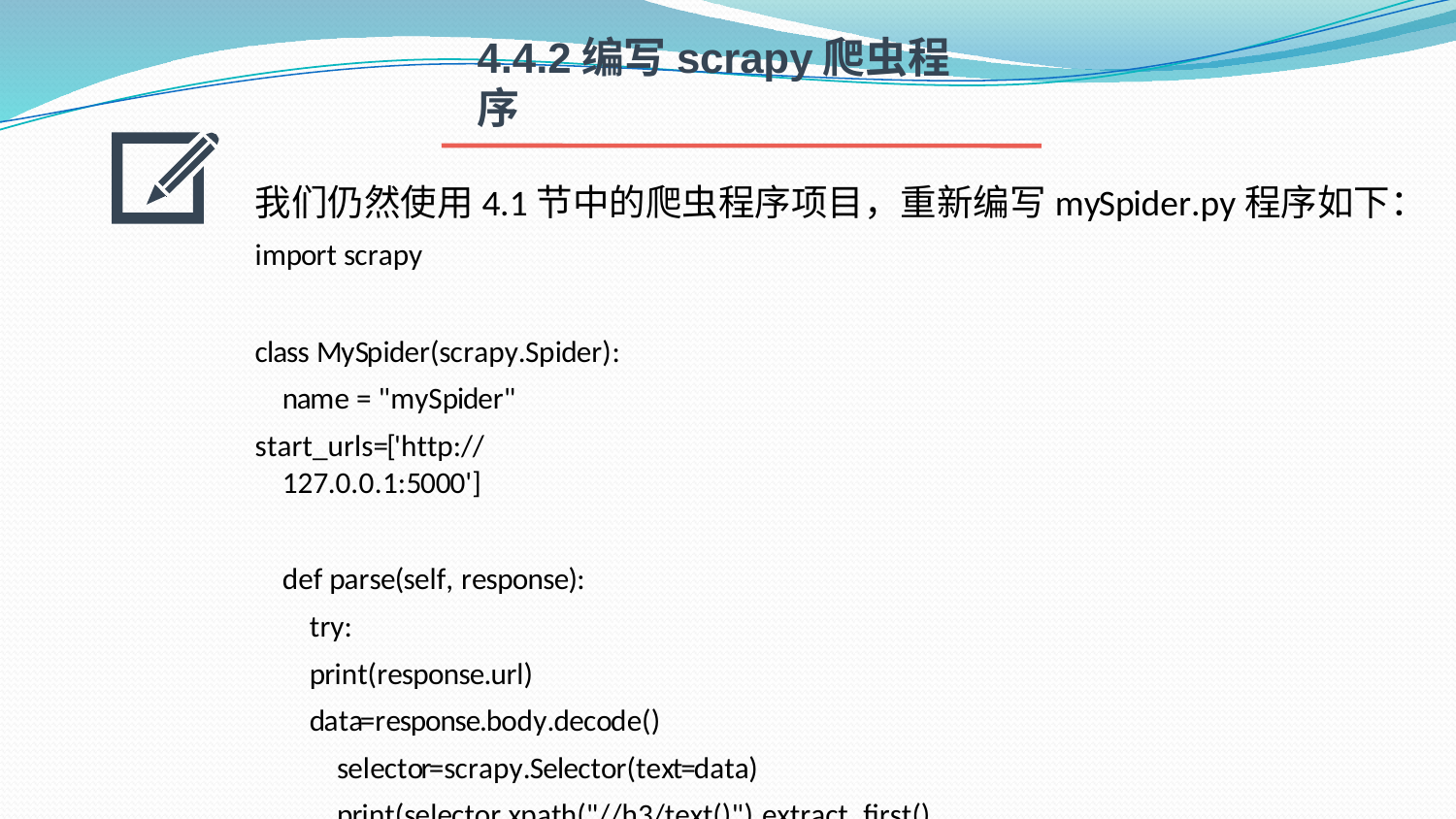

# 4.4.2编写scrapy爬虫程序

我们仍然使用4.1节中的爬虫程序项目，重新编写mySpider.py程序如下：
import scrapy

class MySpider(scrapy.Spider): name = "mySpider"
start_urls=['http://127.0.0.1:5000']

def parse(self, response): try:
print(response.url)
data=response.body.decode() selector=scrapy.Selector(text=data) print(selector.xpath("//h3/text()").extract_first())